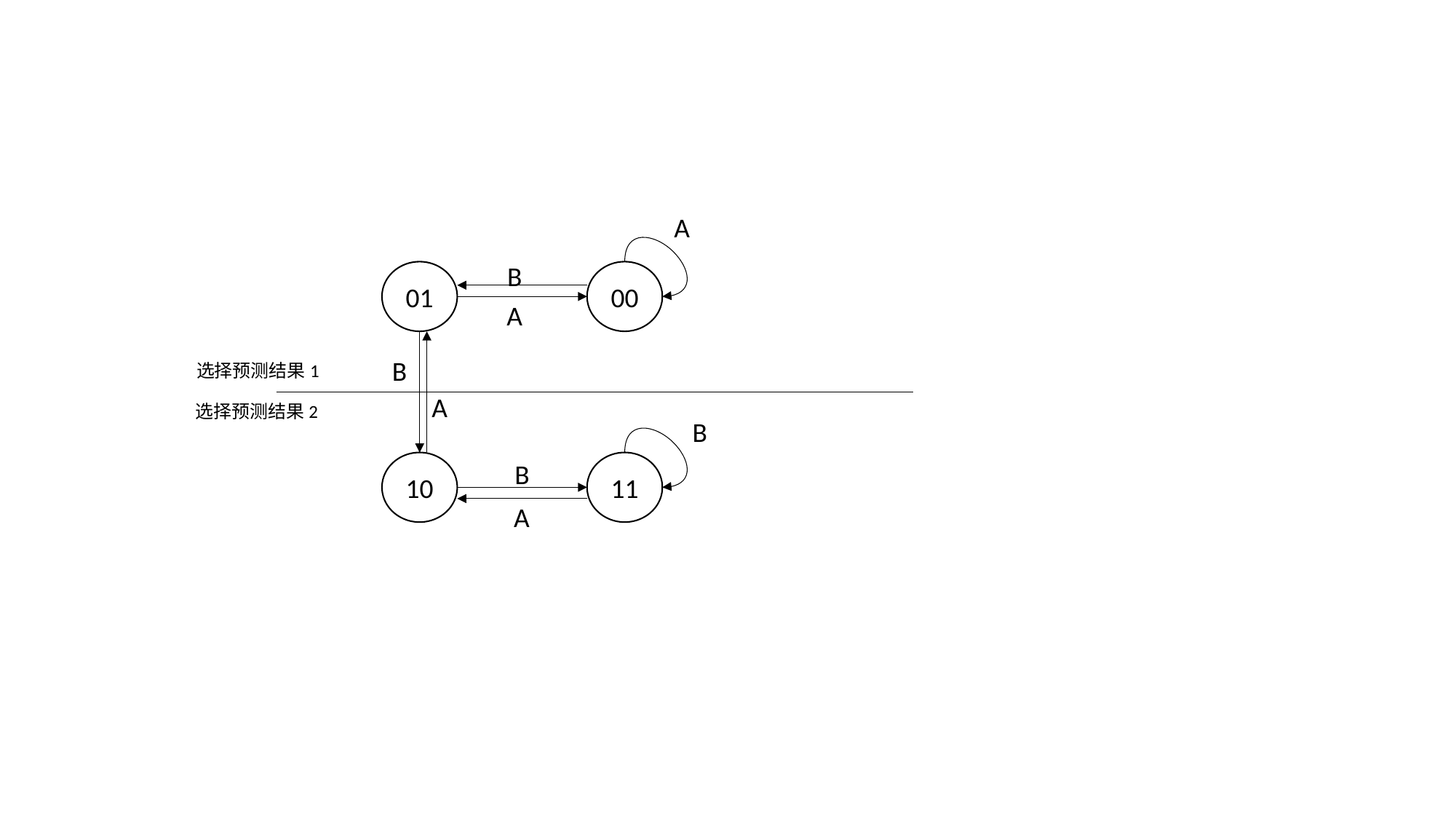

A
B
01
00
A
B
选择预测结果1
A
选择预测结果2
B
B
10
11
A